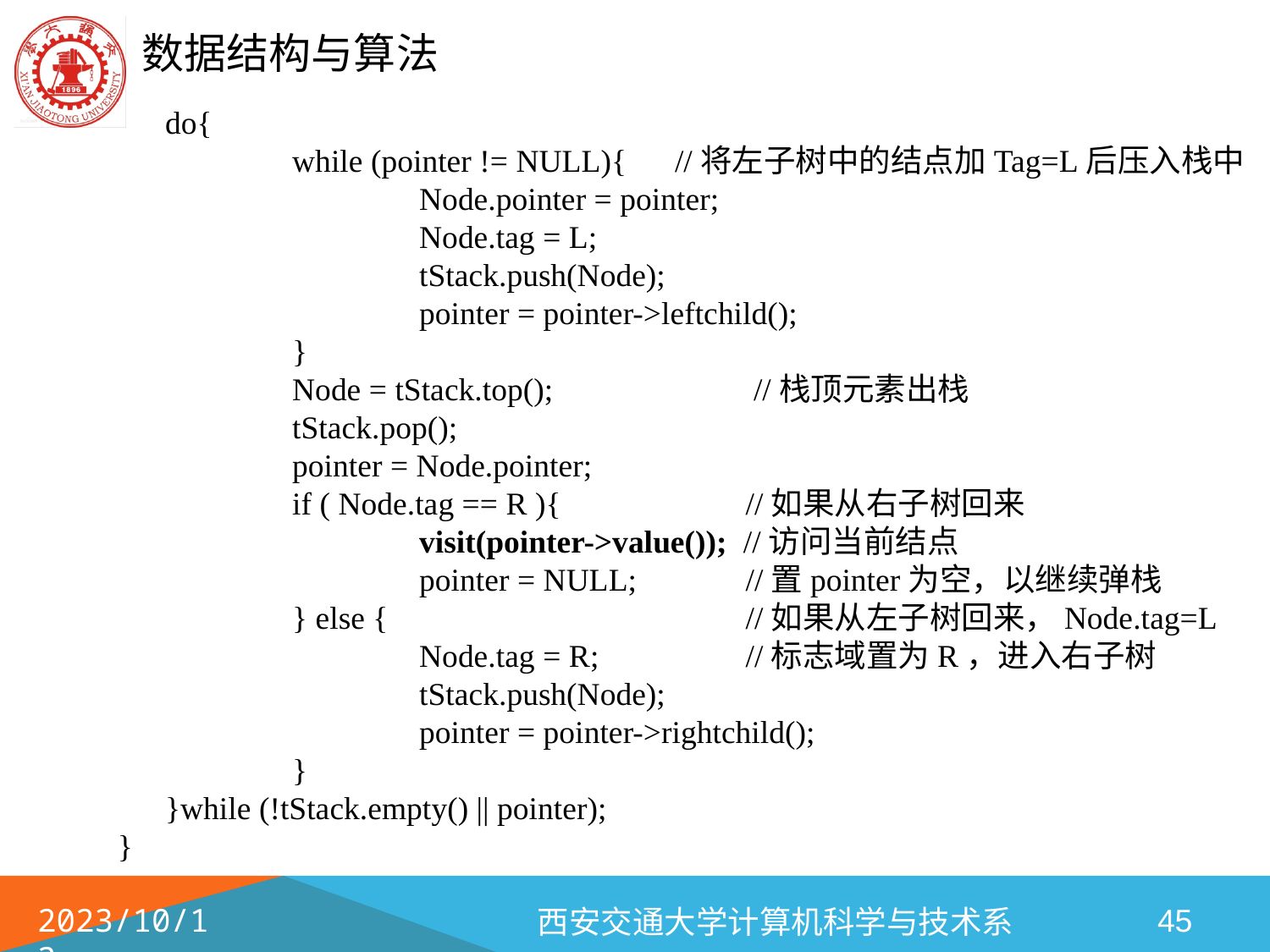

do{
		while (pointer != NULL){      //将左子树中的结点加Tag=L后压入栈中
			Node.pointer = pointer;
			Node.tag = L;
			tStack.push(Node);
			pointer = pointer->leftchild();
		}
		Node = tStack.top();	          //栈顶元素出栈
		tStack.pop();
		pointer = Node.pointer;
		if ( Node.tag == R ){	         //如果从右子树回来
			visit(pointer->value());  //访问当前结点
			pointer = NULL;	         //置pointer为空，以继续弹栈
		} else {			         //如果从左子树回来，Node.tag=L
			Node.tag = R;	         //标志域置为R，进入右子树
			tStack.push(Node);
			pointer = pointer->rightchild();
		}
	}while (!tStack.empty() || pointer);
}